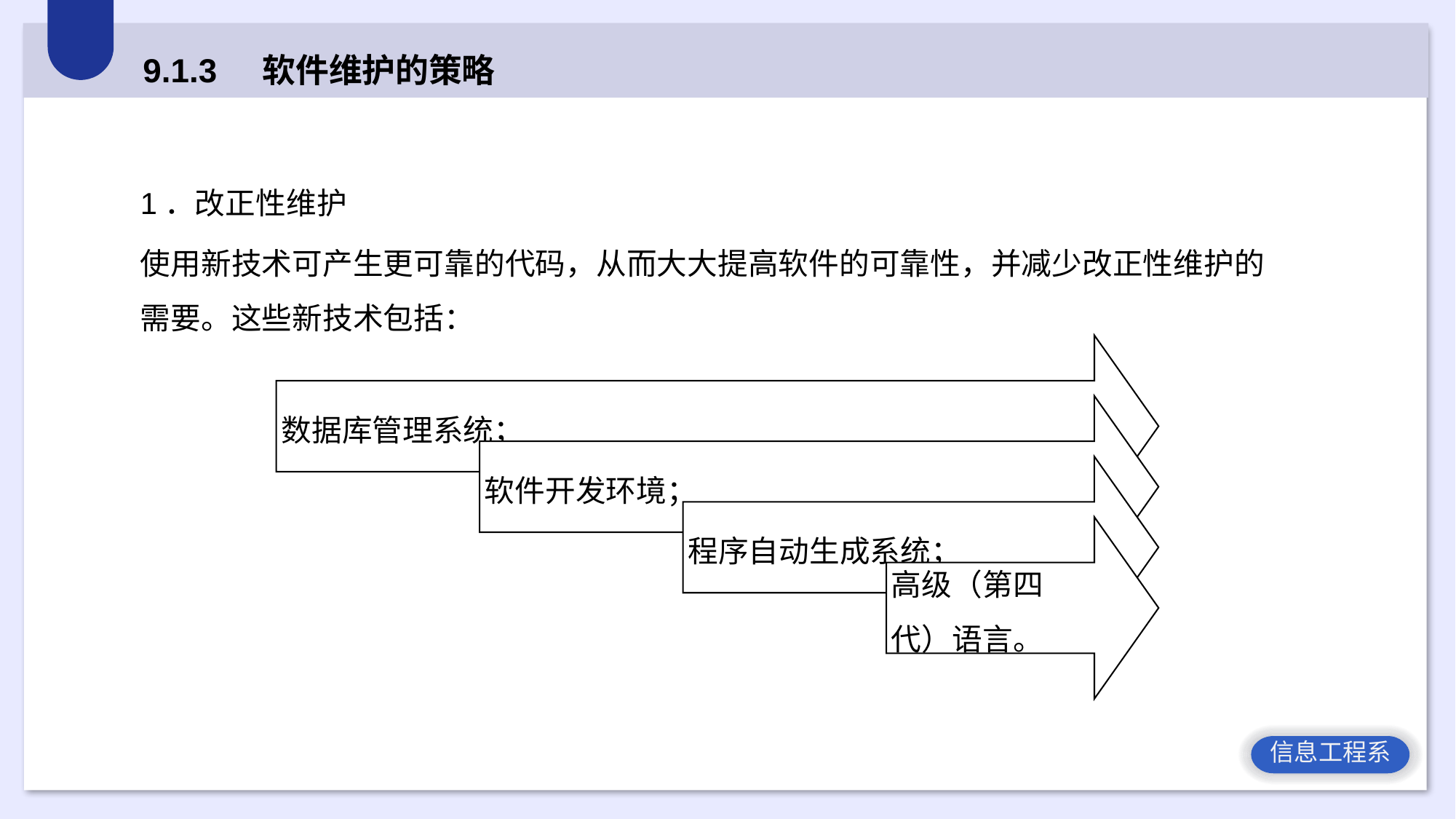

9.1.3    软件维护的策略
1．改正性维护
使用新技术可产生更可靠的代码，从而大大提高软件的可靠性，并减少改正性维护的需要。这些新技术包括：
数据库管理系统；
软件开发环境；
程序自动生成系统；
高级（第四代）语言。